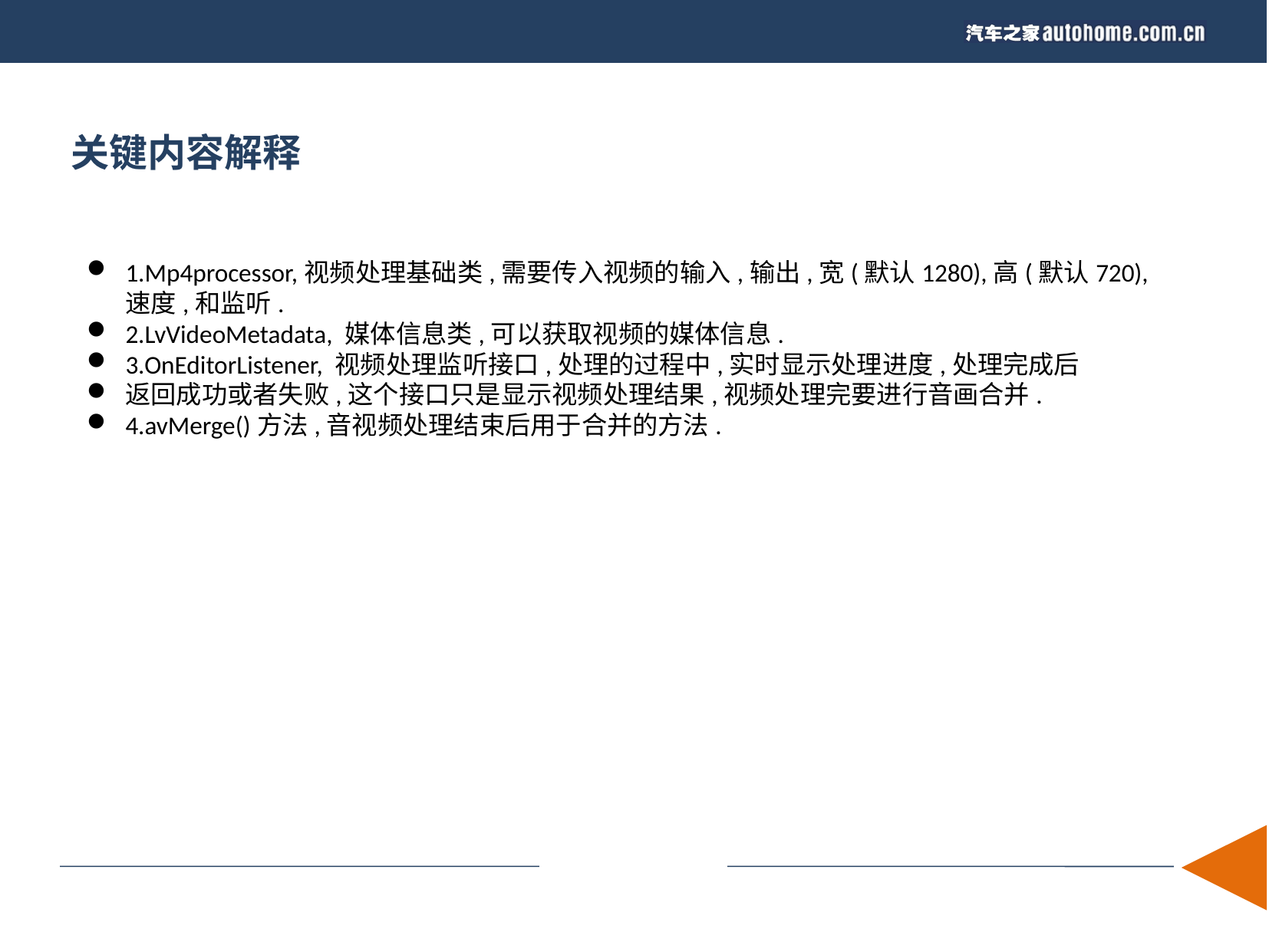

关键内容解释

1.Mp4processor,视频处理基础类,需要传入视频的输入,输出,宽(默认1280),高(默认720),速度,和监听.
2.LvVideoMetadata, 媒体信息类,可以获取视频的媒体信息.
3.OnEditorListener, 视频处理监听接口,处理的过程中,实时显示处理进度,处理完成后
返回成功或者失败,这个接口只是显示视频处理结果,视频处理完要进行音画合并.
4.avMerge()方法,音视频处理结束后用于合并的方法.